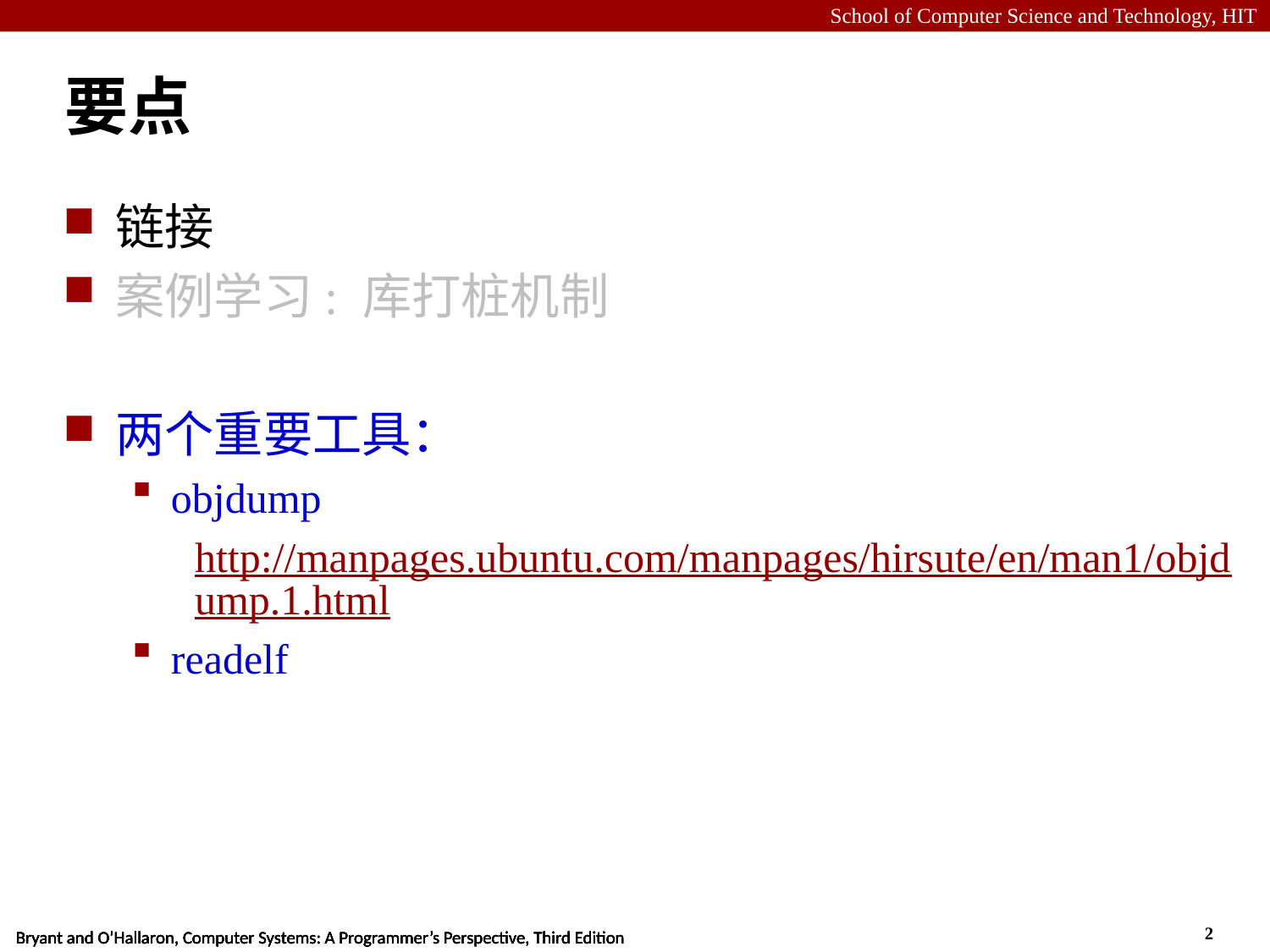

# 要点
链接
案例学习: 库打桩机制

两个重要工具：
objdump
http://manpages.ubuntu.com/manpages/hirsute/en/man1/objdump.1.html
readelf